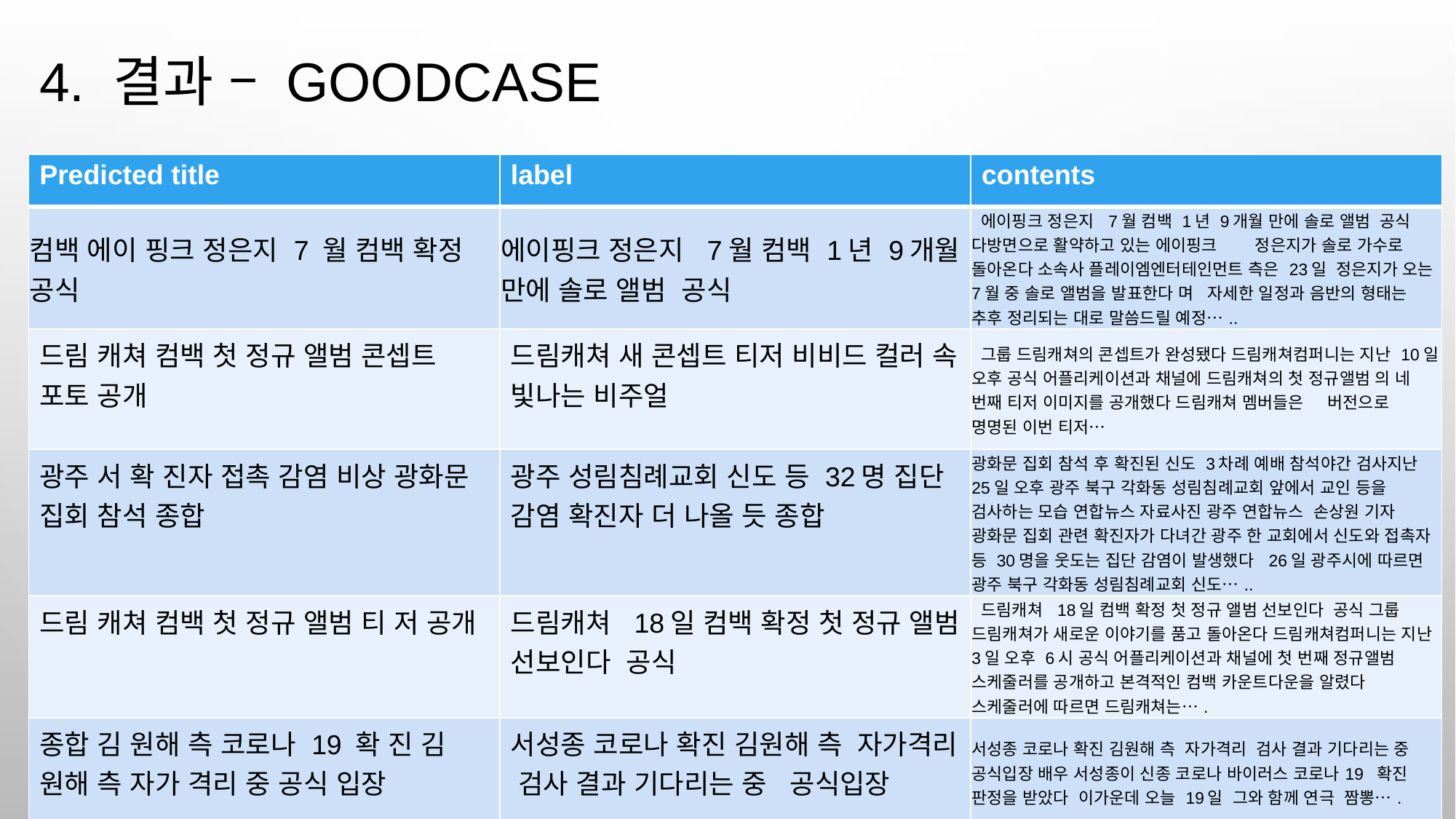

# 4. 결과 – Goodcase
| Predicted title | label | contents |
| --- | --- | --- |
| 컴백 에이 핑크 정은지 7 월 컴백 확정 공식 | 에이핑크 정은지 7월 컴백 1년 9개월 만에 솔로 앨범 공식 | 에이핑크 정은지 7월 컴백 1년 9개월 만에 솔로 앨범 공식 다방면으로 활약하고 있는 에이핑크 정은지가 솔로 가수로 돌아온다 소속사 플레이엠엔터테인먼트 측은 23일 정은지가 오는 7월 중 솔로 앨범을 발표한다 며 자세한 일정과 음반의 형태는 추후 정리되는 대로 말씀드릴 예정….. |
| 드림 캐쳐 컴백 첫 정규 앨범 콘셉트 포토 공개 | 드림캐쳐 새 콘셉트 티저 비비드 컬러 속 빛나는 비주얼 | 그룹 드림캐쳐의 콘셉트가 완성됐다 드림캐쳐컴퍼니는 지난 10일 오후 공식 어플리케이션과 채널에 드림캐쳐의 첫 정규앨범 의 네 번째 티저 이미지를 공개했다 드림캐쳐 멤버들은 버전으로 명명된 이번 티저… |
| 광주 서 확 진자 접촉 감염 비상 광화문 집회 참석 종합 | 광주 성림침례교회 신도 등 32명 집단 감염 확진자 더 나올 듯 종합 | 광화문 집회 참석 후 확진된 신도 3차례 예배 참석야간 검사지난 25일 오후 광주 북구 각화동 성림침례교회 앞에서 교인 등을 검사하는 모습 연합뉴스 자료사진 광주 연합뉴스 손상원 기자 광화문 집회 관련 확진자가 다녀간 광주 한 교회에서 신도와 접촉자 등 30명을 웃도는 집단 감염이 발생했다 26일 광주시에 따르면 광주 북구 각화동 성림침례교회 신도….. |
| 드림 캐쳐 컴백 첫 정규 앨범 티 저 공개 | 드림캐쳐 18일 컴백 확정 첫 정규 앨범 선보인다 공식 | 드림캐쳐 18일 컴백 확정 첫 정규 앨범 선보인다 공식 그룹 드림캐쳐가 새로운 이야기를 품고 돌아온다 드림캐쳐컴퍼니는 지난 3일 오후 6시 공식 어플리케이션과 채널에 첫 번째 정규앨범 스케줄러를 공개하고 본격적인 컴백 카운트다운을 알렸다 스케줄러에 따르면 드림캐쳐는…. |
| 종합 김 원해 측 코로나 19 확 진 김 원해 측 자가 격리 중 공식 입장 | 서성종 코로나 확진 김원해 측 자가격리 검사 결과 기다리는 중 공식입장 | 서성종 코로나 확진 김원해 측 자가격리 검사 결과 기다리는 중 공식입장 배우 서성종이 신종 코로나 바이러스 코로나19 확진 판정을 받았다 이가운데 오늘 19일 그와 함께 연극 짬뽕…. |